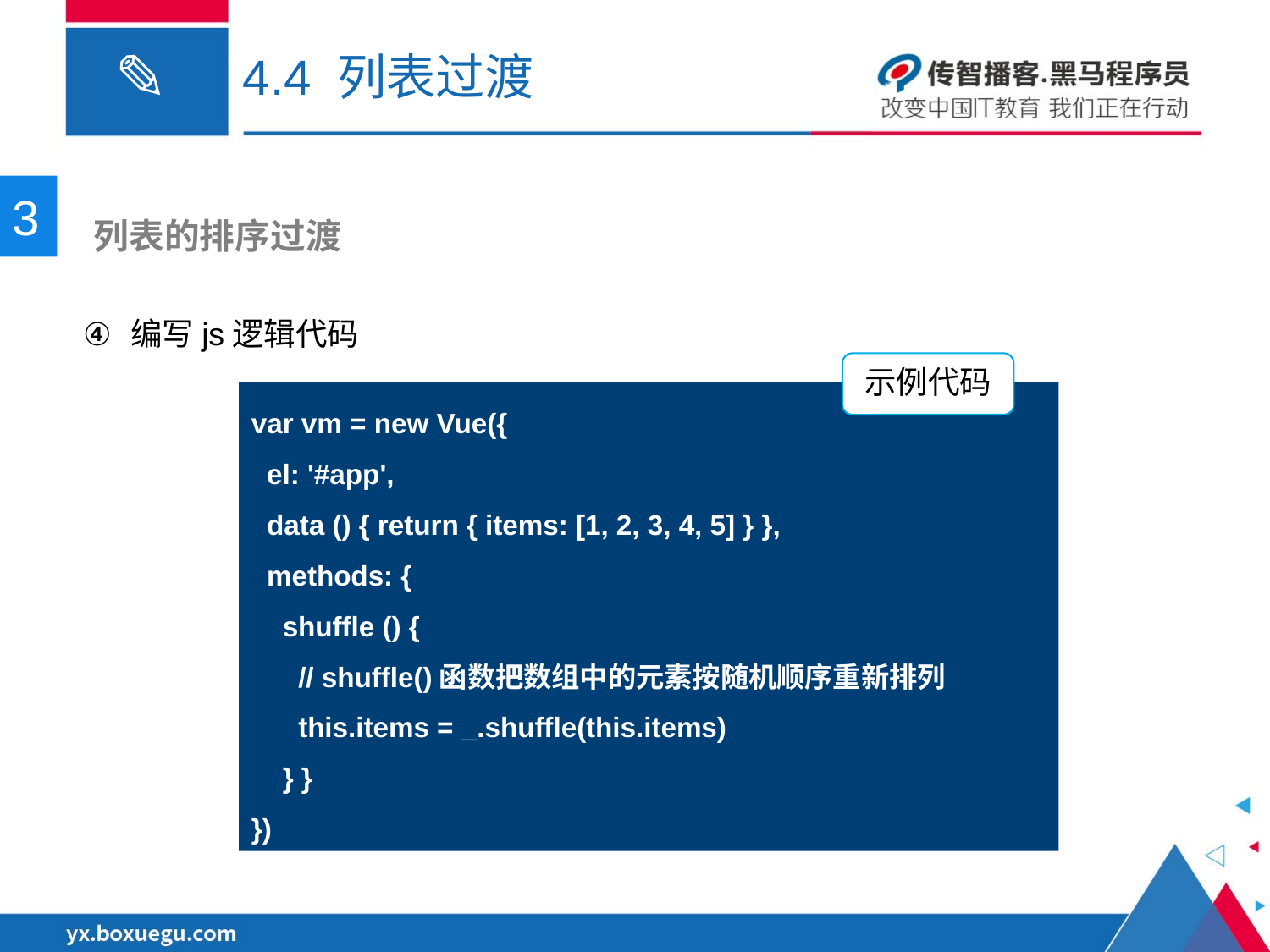

# 4.4 列表过渡

3
  列表的排序过渡
编写js逻辑代码
示例代码
var vm = new Vue({
  el: '#app',
  data () { return { items: [1, 2, 3, 4, 5] } },
  methods: {
    shuffle () {
      // shuffle()函数把数组中的元素按随机顺序重新排列
      this.items = _.shuffle(this.items)
    } }
})